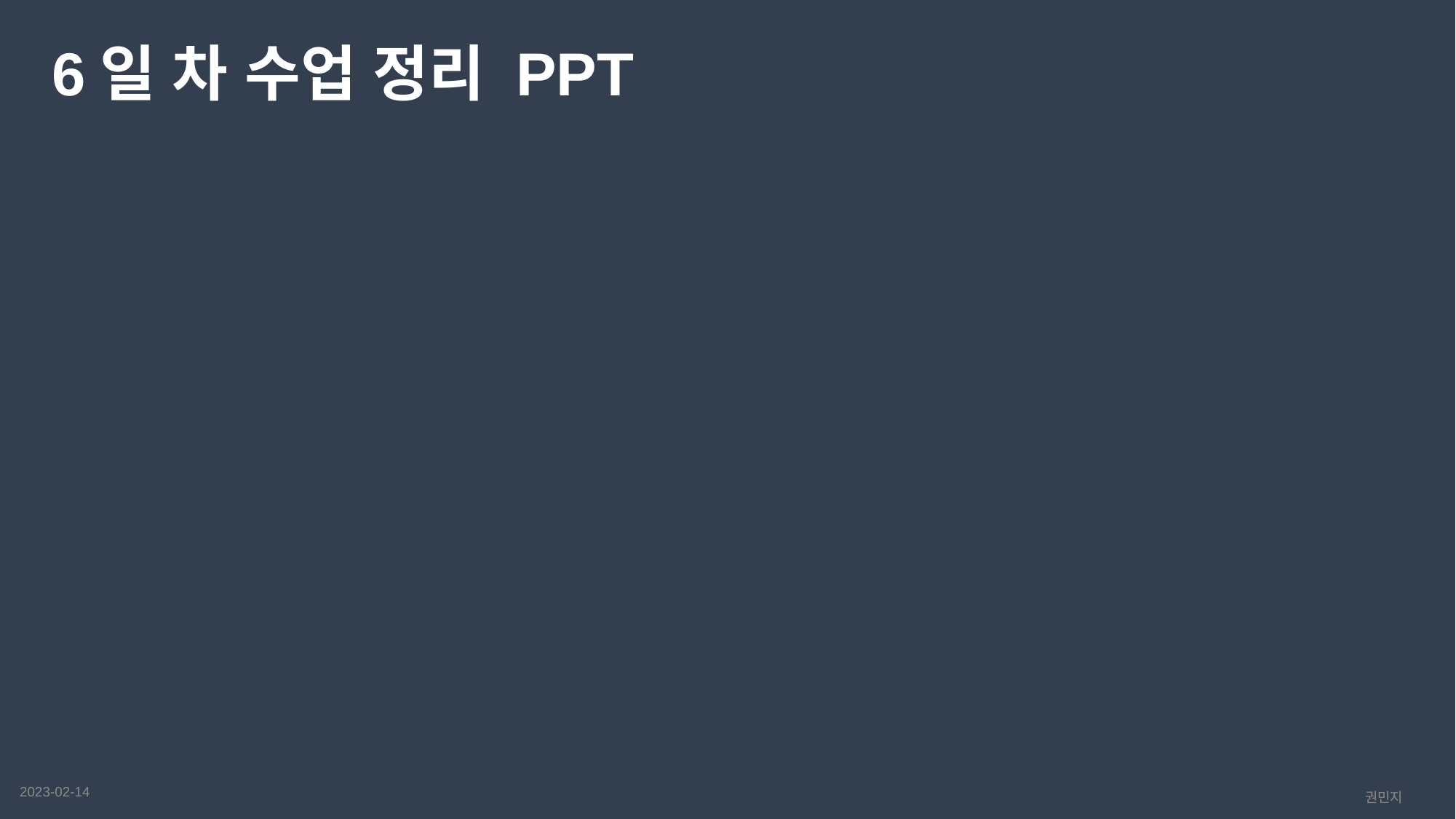

6일 차 수업 정리 PPT
2023-02-14
권민지